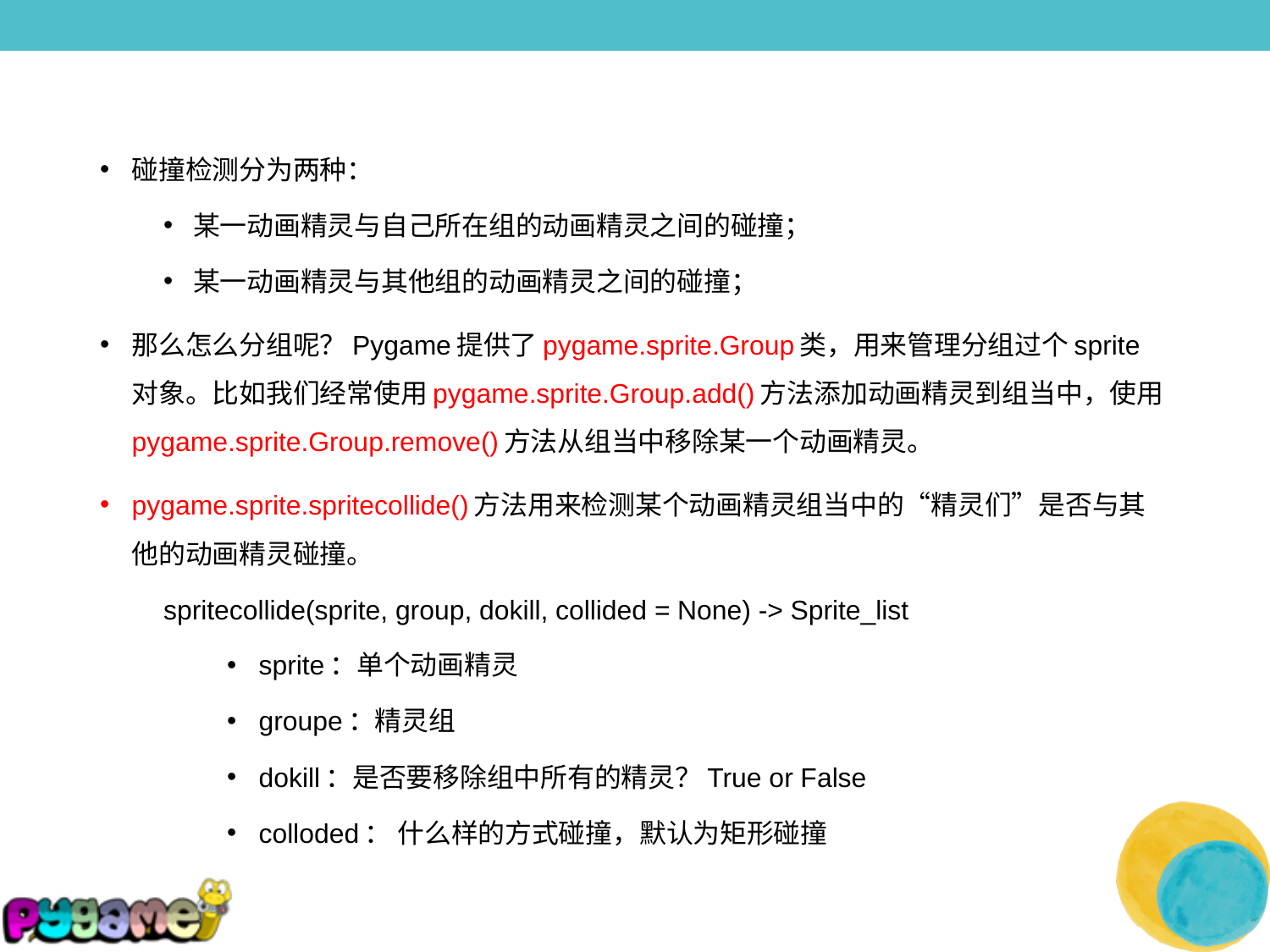

碰撞检测分为两种：
某一动画精灵与自己所在组的动画精灵之间的碰撞；
某一动画精灵与其他组的动画精灵之间的碰撞；
那么怎么分组呢？Pygame提供了pygame.sprite.Group类，用来管理分组过个sprite对象。比如我们经常使用pygame.sprite.Group.add()方法添加动画精灵到组当中，使用pygame.sprite.Group.remove()方法从组当中移除某一个动画精灵。
pygame.sprite.spritecollide()方法用来检测某个动画精灵组当中的“精灵们”是否与其他的动画精灵碰撞。
spritecollide(sprite, group, dokill, collided = None) -> Sprite_list
sprite：单个动画精灵
groupe：精灵组
dokill：是否要移除组中所有的精灵？True or False
colloded： 什么样的方式碰撞，默认为矩形碰撞